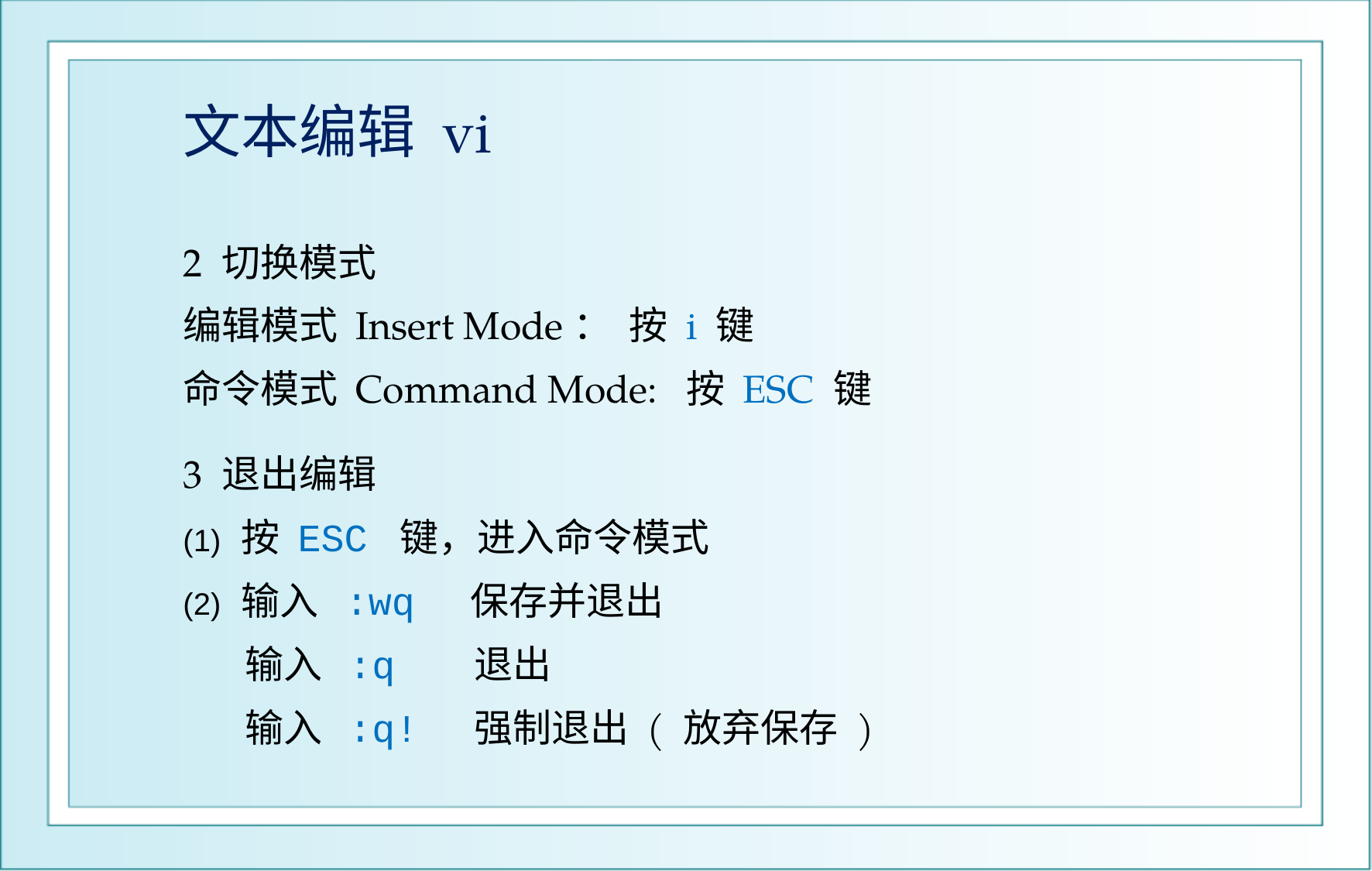

# 文本编辑 vi
2 切换模式
编辑模式 Insert Mode：  按 i 键
命令模式 Command Mode:  按 ESC 键
3 退出编辑
按 ESC 键，进入命令模式
输入  :wq  保存并退出
      输入  :q   退出
      输入  :q!  强制退出 ( 放弃保存 )